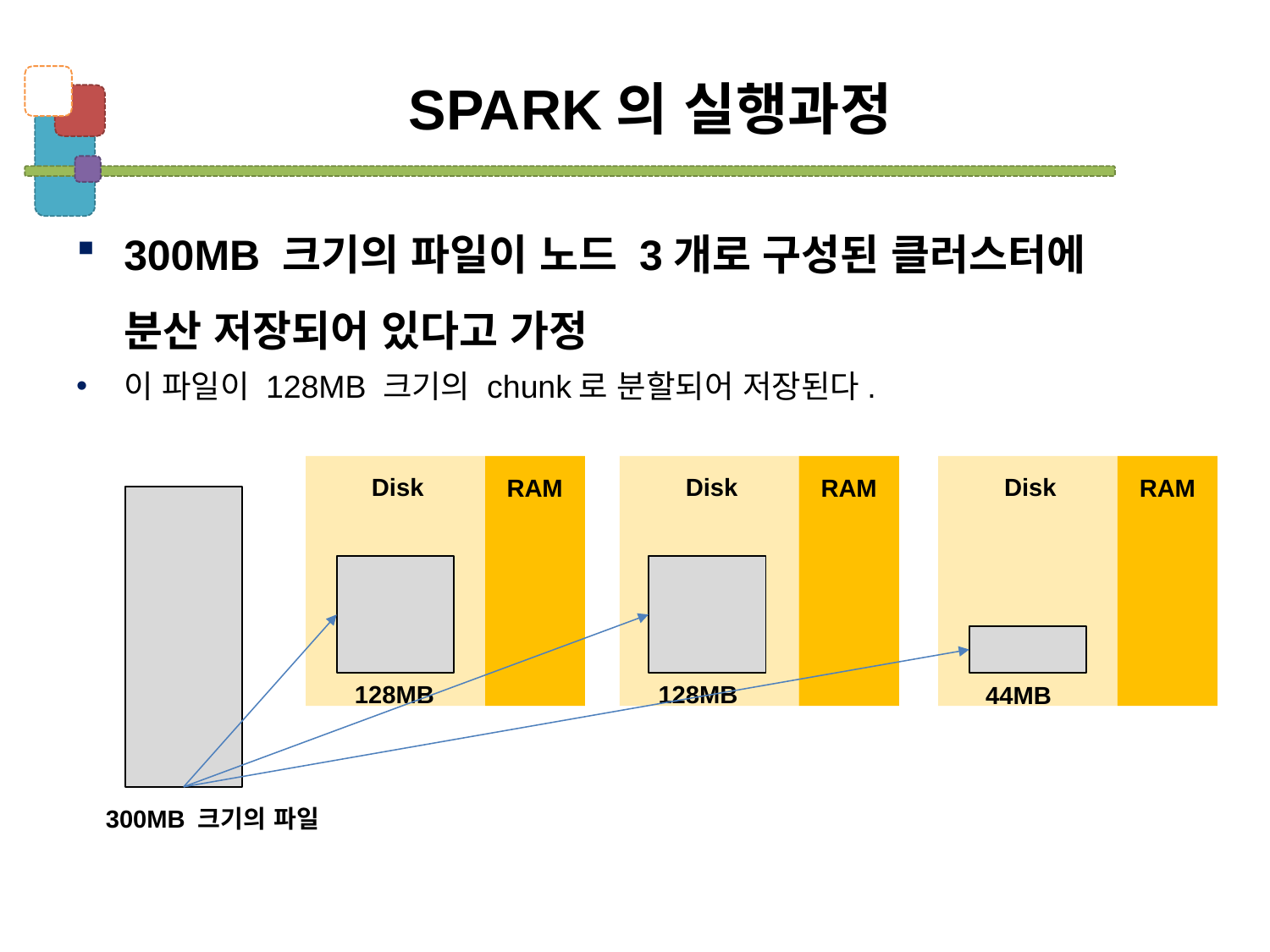

# SPARK의 실행과정
300MB 크기의 파일이 노드 3개로 구성된 클러스터에
분산 저장되어 있다고 가정
이 파일이 128MB 크기의 chunk로 분할되어 저장된다.

Disk
Disk
Disk
RAM
RAM
RAM

128MB
128MB
44MB
300MB 크기의 파일